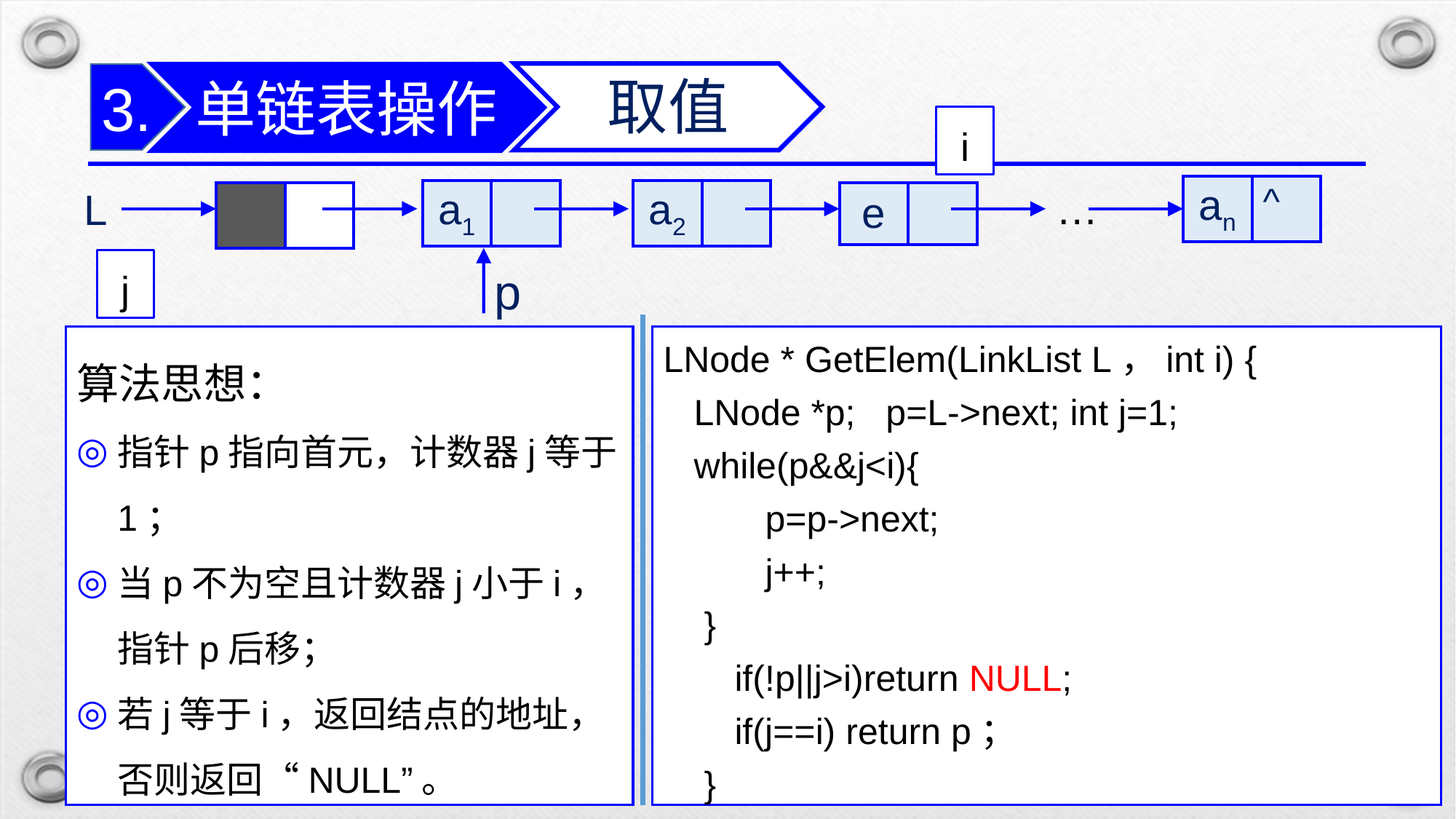

单链表操作

取值
3.
i
| an | ^ |
| --- | --- |
…
L
| a1 |  |
| --- | --- |
| a2 |  |
| --- | --- |
| e |  |
| --- | --- |
|  |  |
| --- | --- |

p
j
算法思想：
指针p指向首元，计数器j等于1；
当p不为空且计数器j小于i，指针p后移；
若j等于i，返回结点的地址，否则返回“NULL”。
LNode * GetElem(LinkList L，int i) {
   LNode *p;   p=L->next; int j=1;
   while(p&&j<i){
          p=p->next;
          j++;
    }
       if(!p||j>i)return NULL;
       if(j==i) return p；
    }